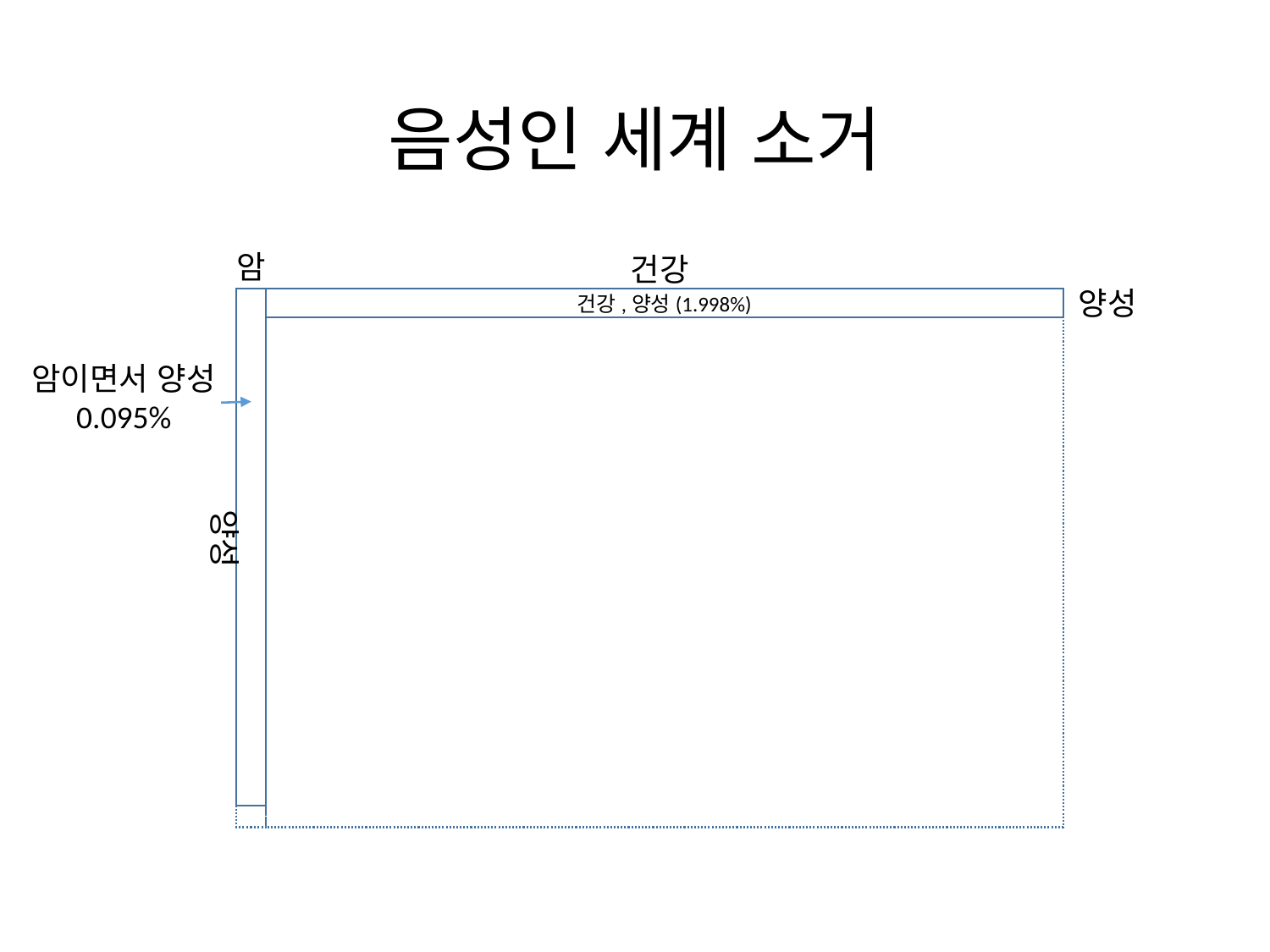

# 음성인 세계 소거
암
건강
양성

건강,양성(1.998%)

암이면서 양성
0.095%
양성